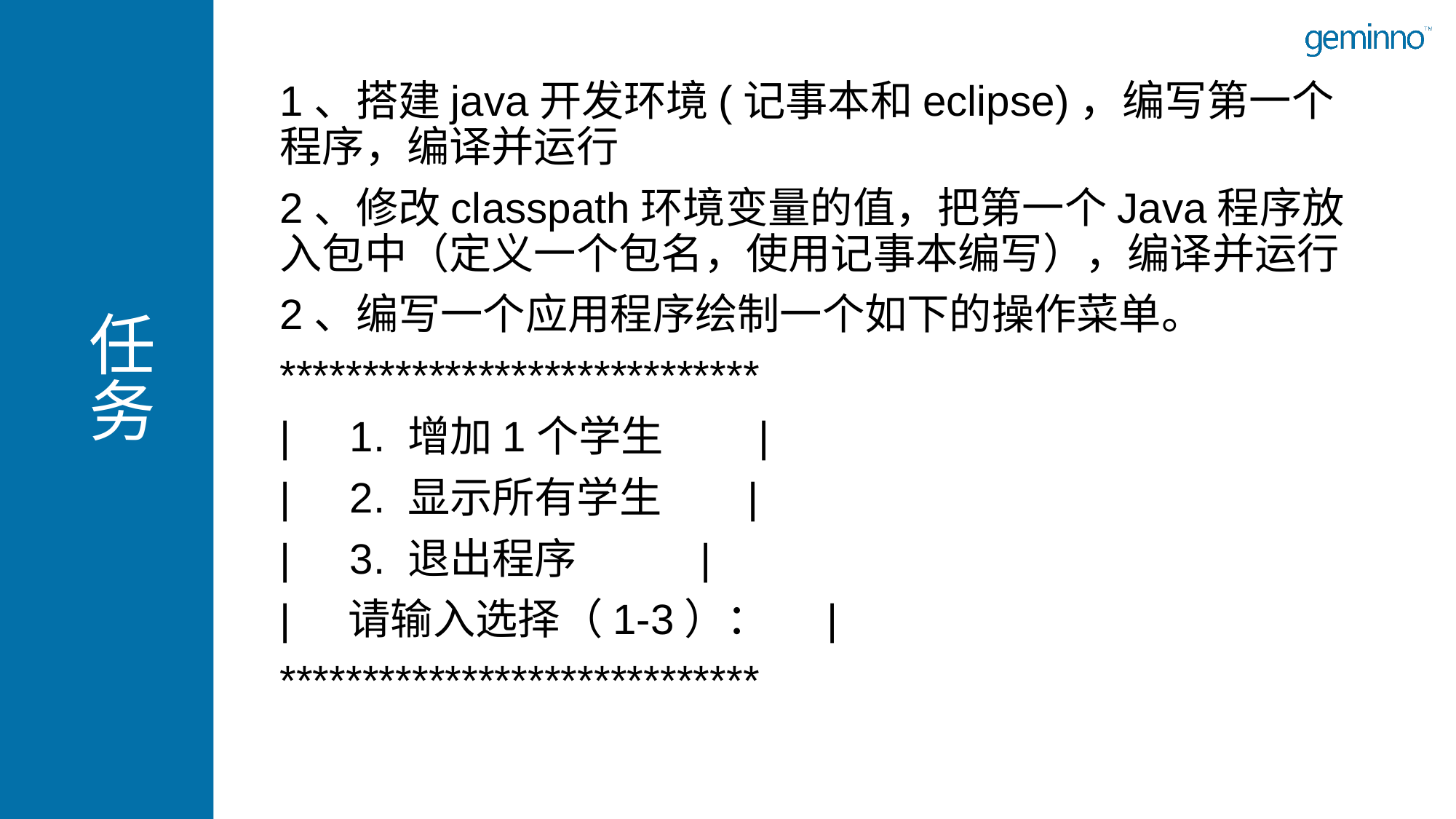

# 任务
1、搭建java开发环境(记事本和eclipse)，编写第一个程序，编译并运行
2、修改classpath环境变量的值，把第一个Java程序放入包中（定义一个包名，使用记事本编写），编译并运行
2、编写一个应用程序绘制一个如下的操作菜单。
*****************************
|     1. 增加1个学生         |
|     2. 显示所有学生        |
|     3. 退出程序            |
|    请输入选择（1-3）：     |
*****************************